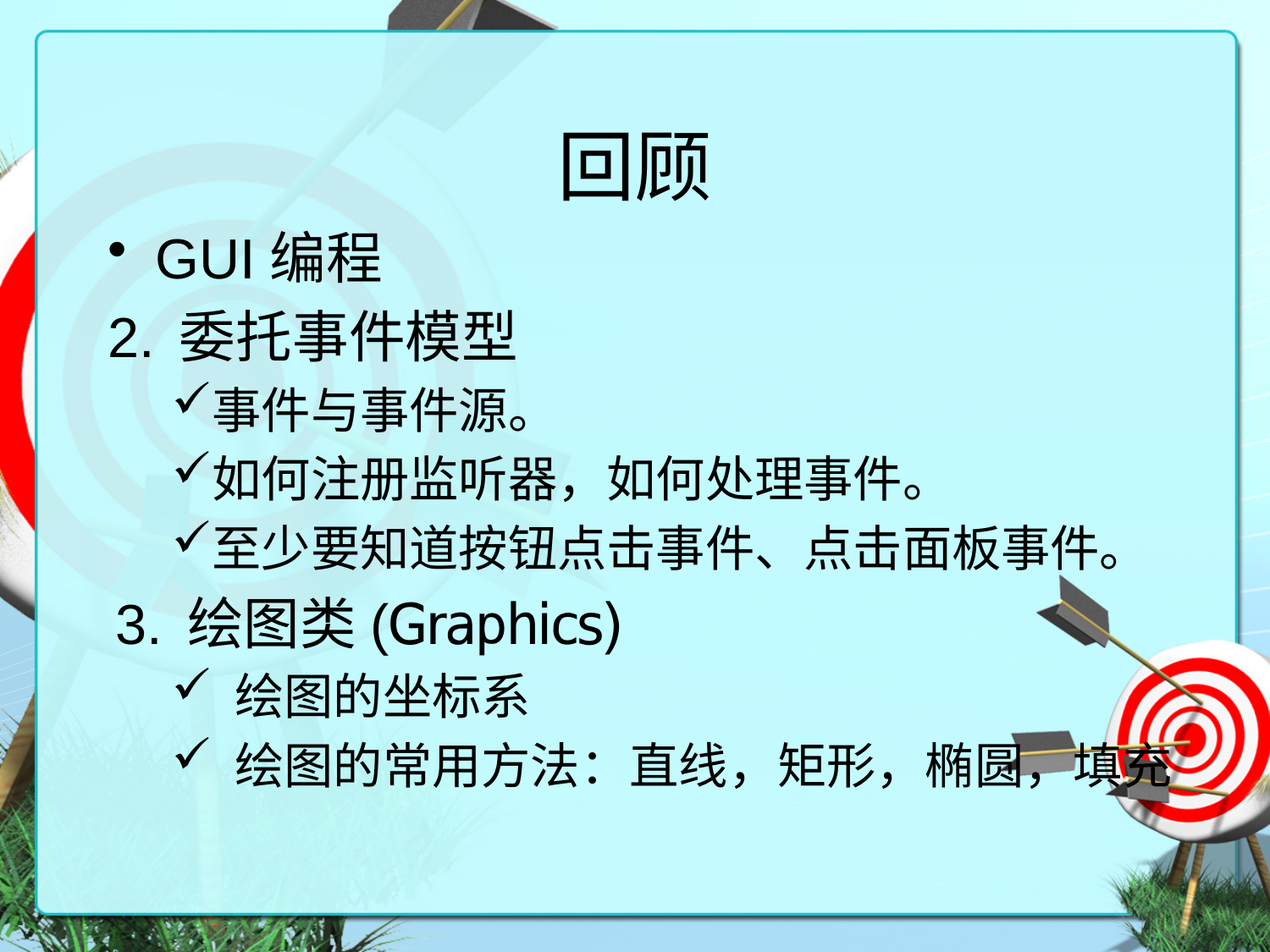

# 回顾
GUI编程
委托事件模型
事件与事件源。
如何注册监听器，如何处理事件。
至少要知道按钮点击事件、点击面板事件。
绘图类(Graphics)
绘图的坐标系
绘图的常用方法：直线，矩形，椭圆，填充